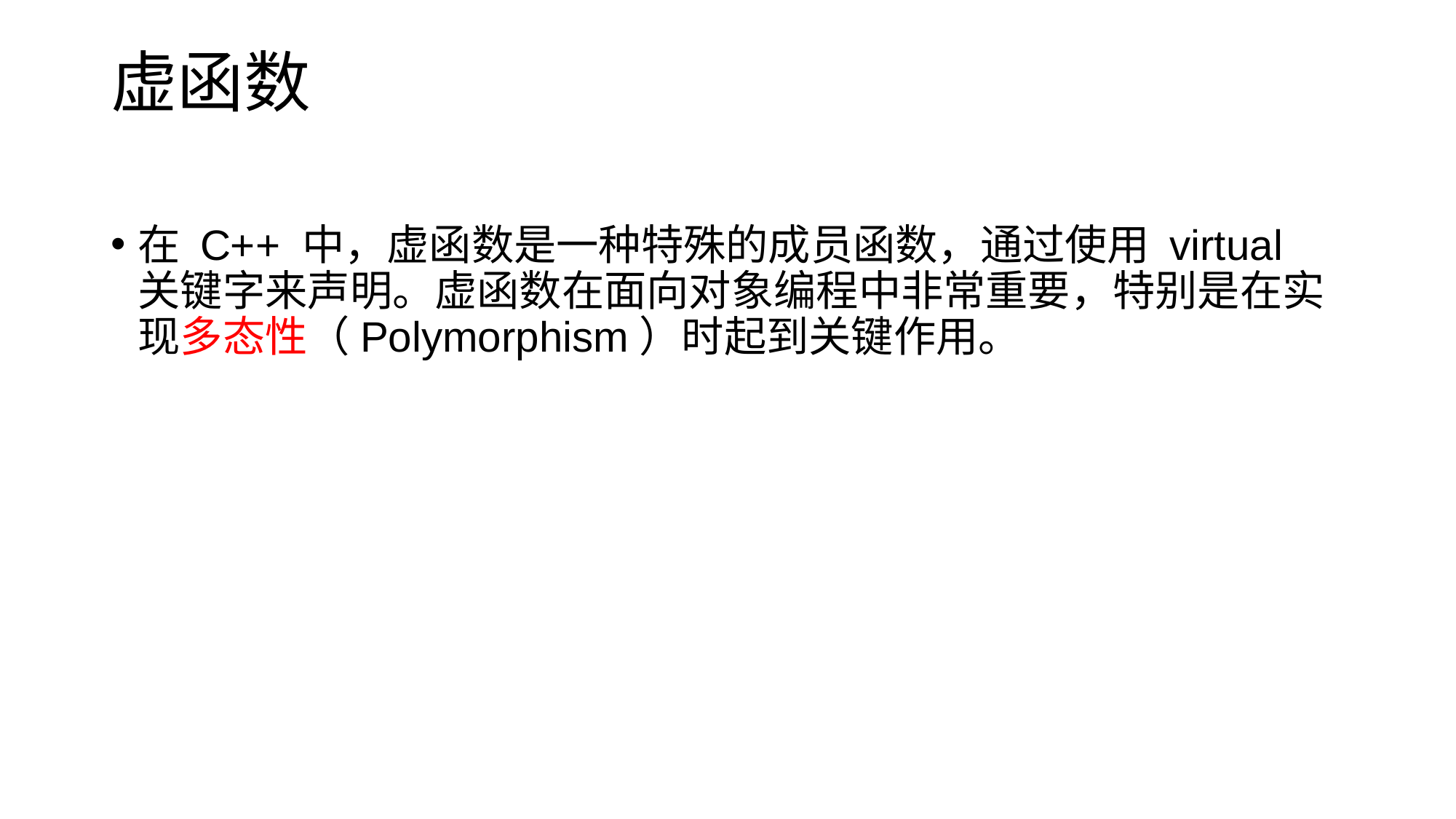

# 虚函数
在 C++ 中，虚函数是一种特殊的成员函数，通过使用 virtual 关键字来声明。虚函数在面向对象编程中非常重要，特别是在实现多态性（Polymorphism）时起到关键作用。